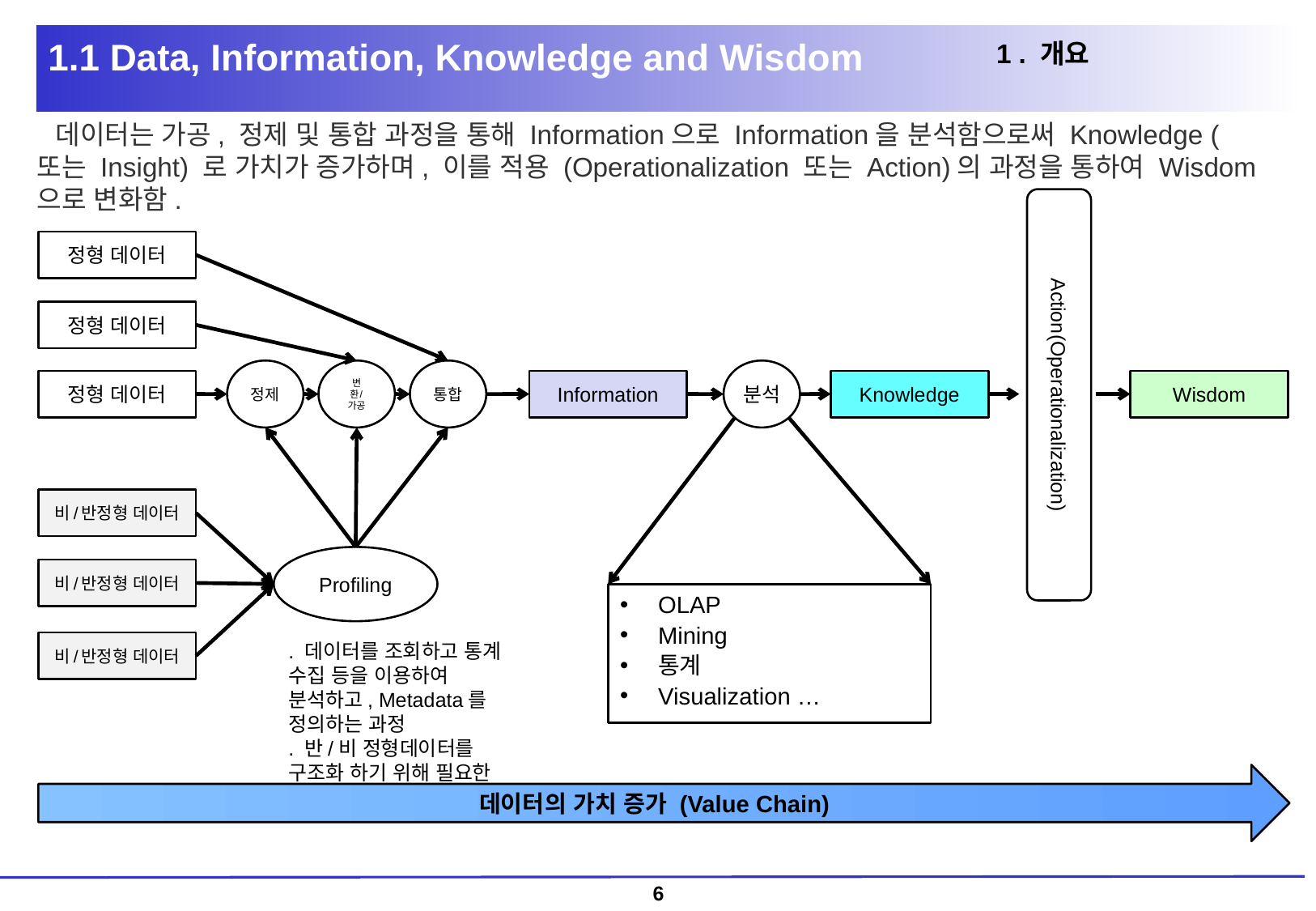

1 . 개요
1.1 Data, Information, Knowledge and Wisdom
  데이터는 가공, 정제 및 통합 과정을 통해 Information으로 Information을 분석함으로써 Knowledge (또는 Insight) 로 가치가 증가하며, 이를 적용 (Operationalization 또는 Action)의 과정을 통하여 Wisdom으로 변화함.

Action(Operationalization)
정형 데이터
정형 데이터
정제
변환/가공
통합
분석
정형 데이터
Information
Knowledge
Wisdom
비/반정형 데이터
Profiling
비/반정형 데이터
OLAP
Mining
통계
Visualization …
비/반정형 데이터
. 데이터를 조회하고 통계 수집 등을 이용하여 분석하고, Metadata를 정의하는 과정
. 반/비 정형데이터를 구조화 하기 위해 필요한 과정
데이터의 가치 증가 (Value Chain)